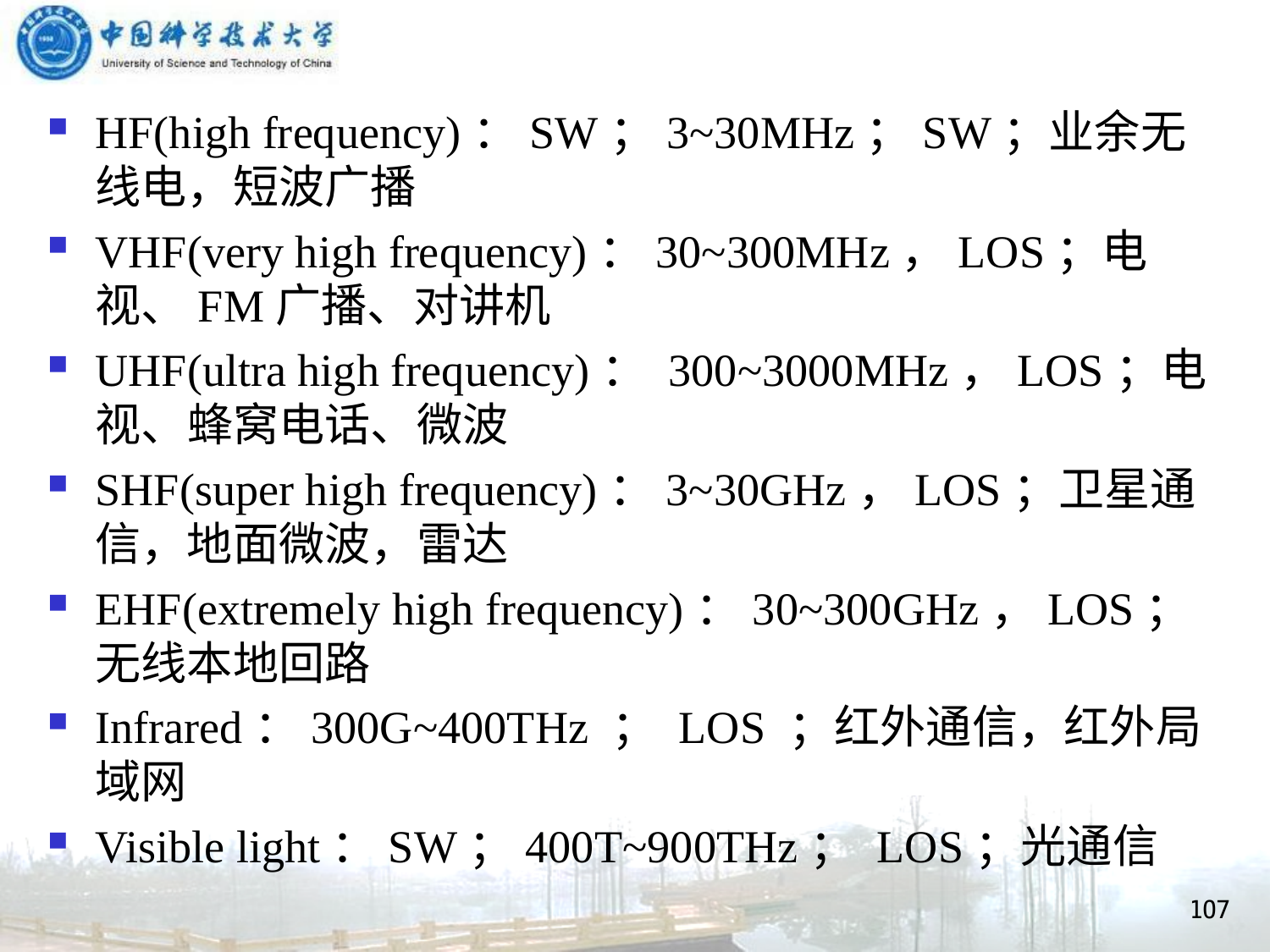

HF(high frequency)：SW；3~30MHz；SW；业余无线电，短波广播
VHF(very high frequency)：30~300MHz，LOS；电视、FM广播、对讲机
UHF(ultra high frequency)： 300~3000MHz，LOS；电视、蜂窝电话、微波
SHF(super high frequency)：3~30GHz，LOS；卫星通信，地面微波，雷达
EHF(extremely high frequency)：30~300GHz，LOS；无线本地回路
Infrared：300G~400THz ； LOS ；红外通信，红外局域网
Visible light：SW；400T~900THz； LOS；光通信
107